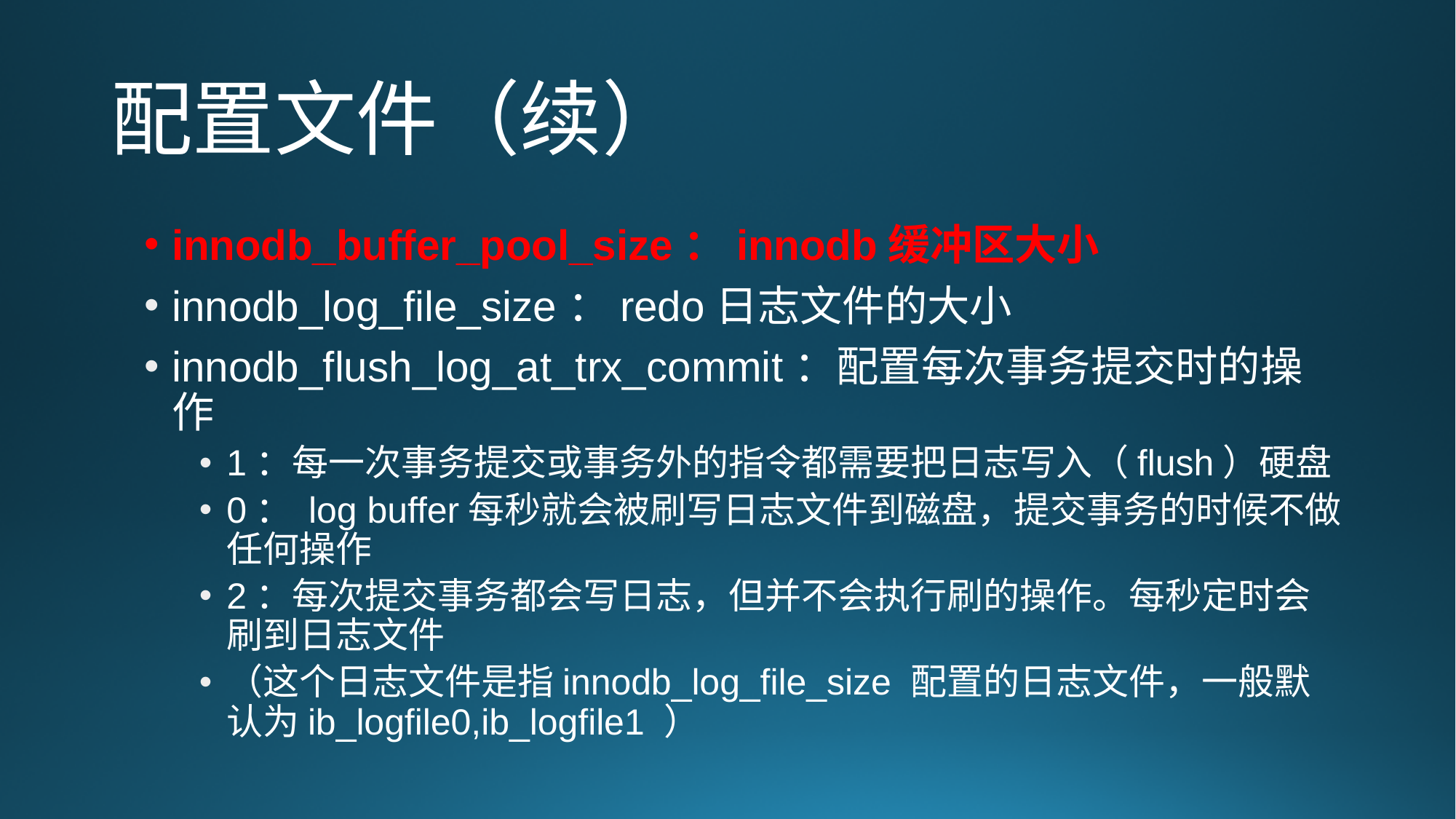

# 配置文件（续）
innodb_buffer_pool_size：innodb缓冲区大小
innodb_log_file_size：redo日志文件的大小
innodb_flush_log_at_trx_commit：配置每次事务提交时的操作
1：每一次事务提交或事务外的指令都需要把日志写入（flush）硬盘
0： log buffer每秒就会被刷写日志文件到磁盘，提交事务的时候不做任何操作
2：每次提交事务都会写日志，但并不会执行刷的操作。每秒定时会刷到日志文件
（这个日志文件是指innodb_log_file_size 配置的日志文件，一般默认为ib_logfile0,ib_logfile1 ）